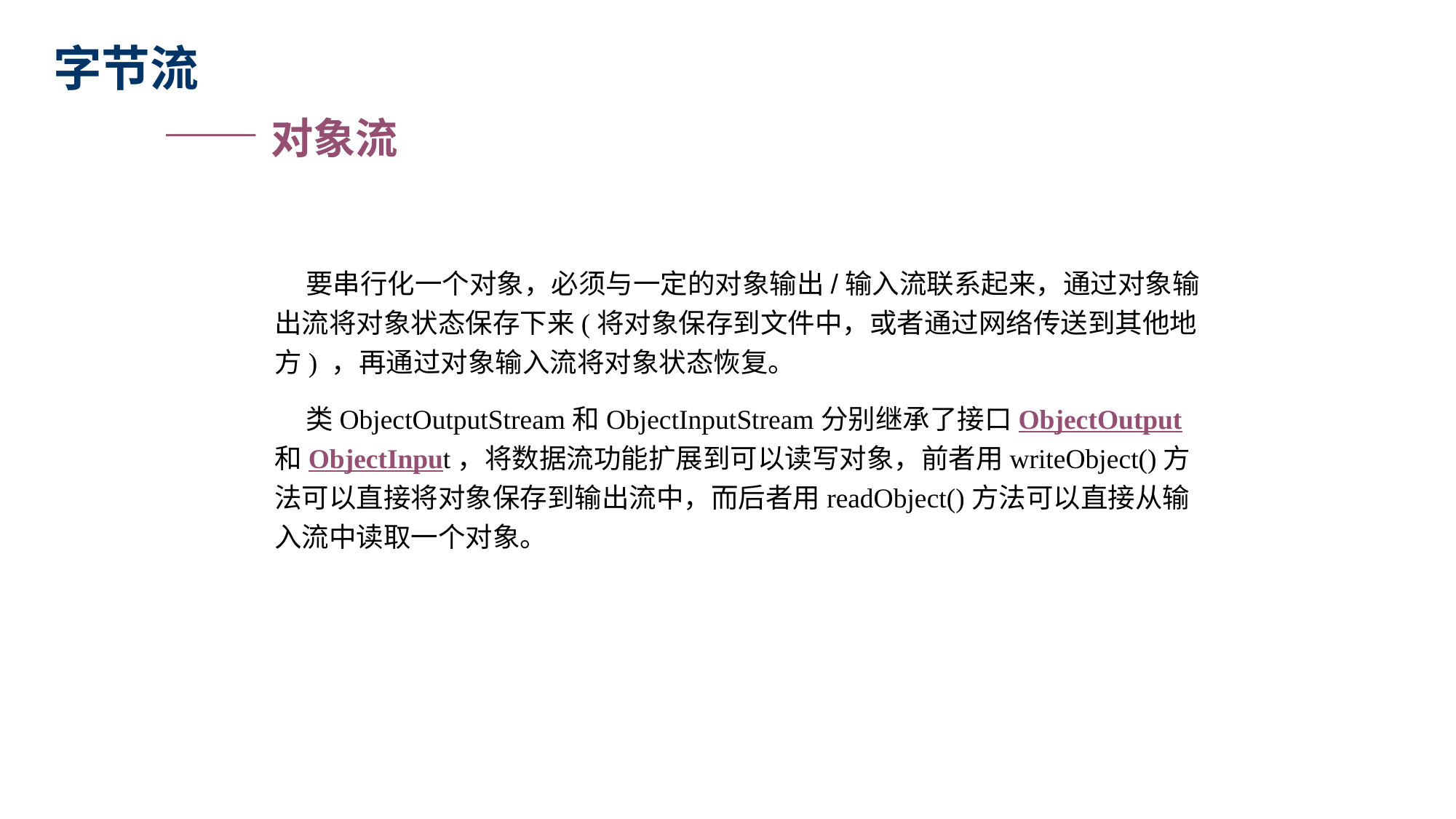

字节流
	——对象流
    要串行化一个对象，必须与一定的对象输出/输入流联系起来，通过对象输出流将对象状态保存下来(将对象保存到文件中，或者通过网络传送到其他地方) ，再通过对象输入流将对象状态恢复。

    类ObjectOutputStream和ObjectInputStream分别继承了接口ObjectOutput和ObjectInput，将数据流功能扩展到可以读写对象，前者用writeObject()方法可以直接将对象保存到输出流中，而后者用readObject()方法可以直接从输入流中读取一个对象。